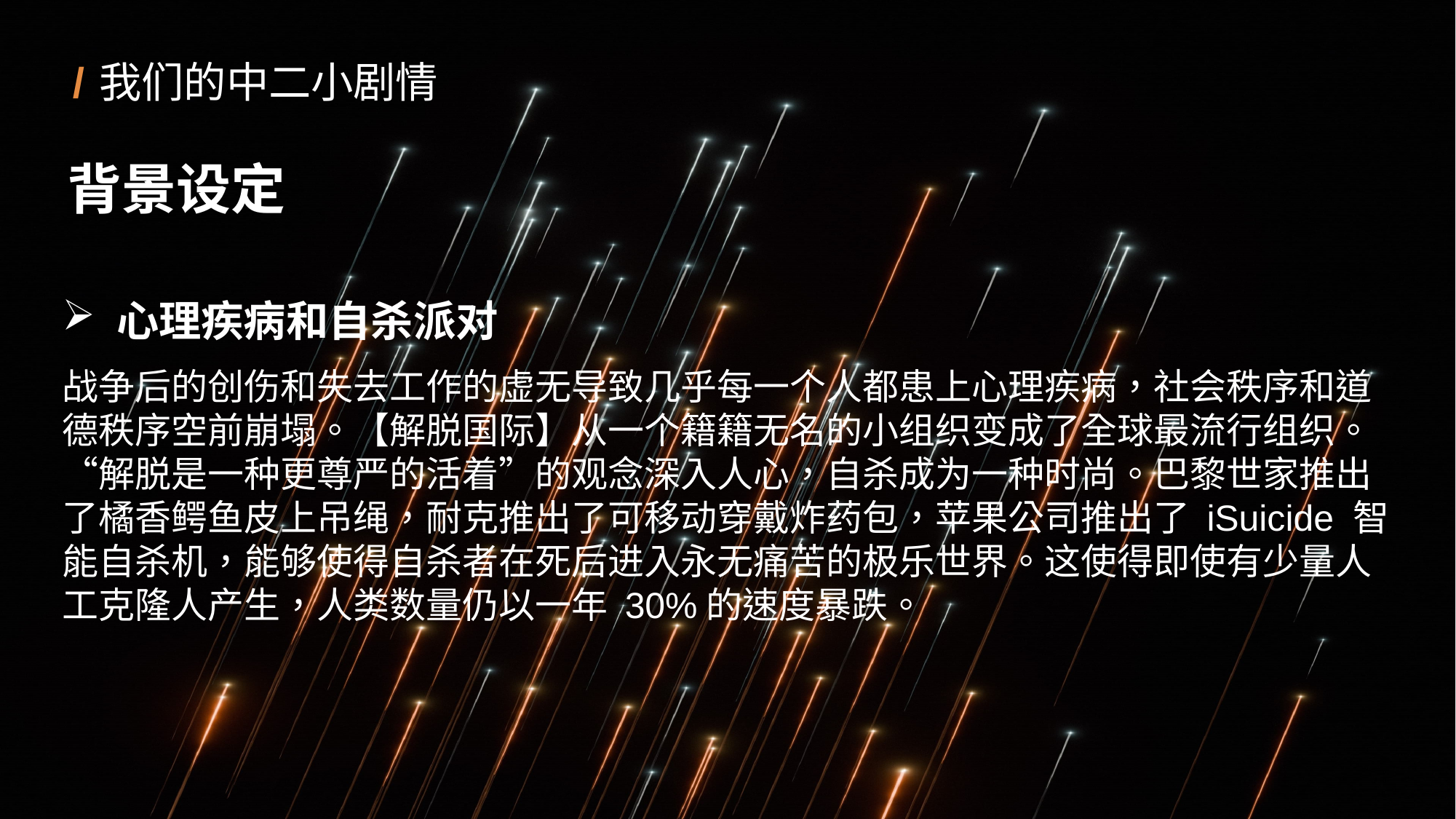

/
我们的中二小剧情
背景设定
心理疾病和自杀派对
战争后的创伤和失去工作的虚无导致几乎每一个人都患上心理疾病，社会秩序和道德秩序空前崩塌。【解脱国际】从一个籍籍无名的小组织变成了全球最流行组织。“解脱是一种更尊严的活着”的观念深入人心，自杀成为一种时尚。巴黎世家推出了橘香鳄鱼皮上吊绳，耐克推出了可移动穿戴炸药包，苹果公司推出了 iSuicide 智能自杀机，能够使得自杀者在死后进入永无痛苦的极乐世界。这使得即使有少量人工克隆人产生，人类数量仍以一年 30%的速度暴跌。